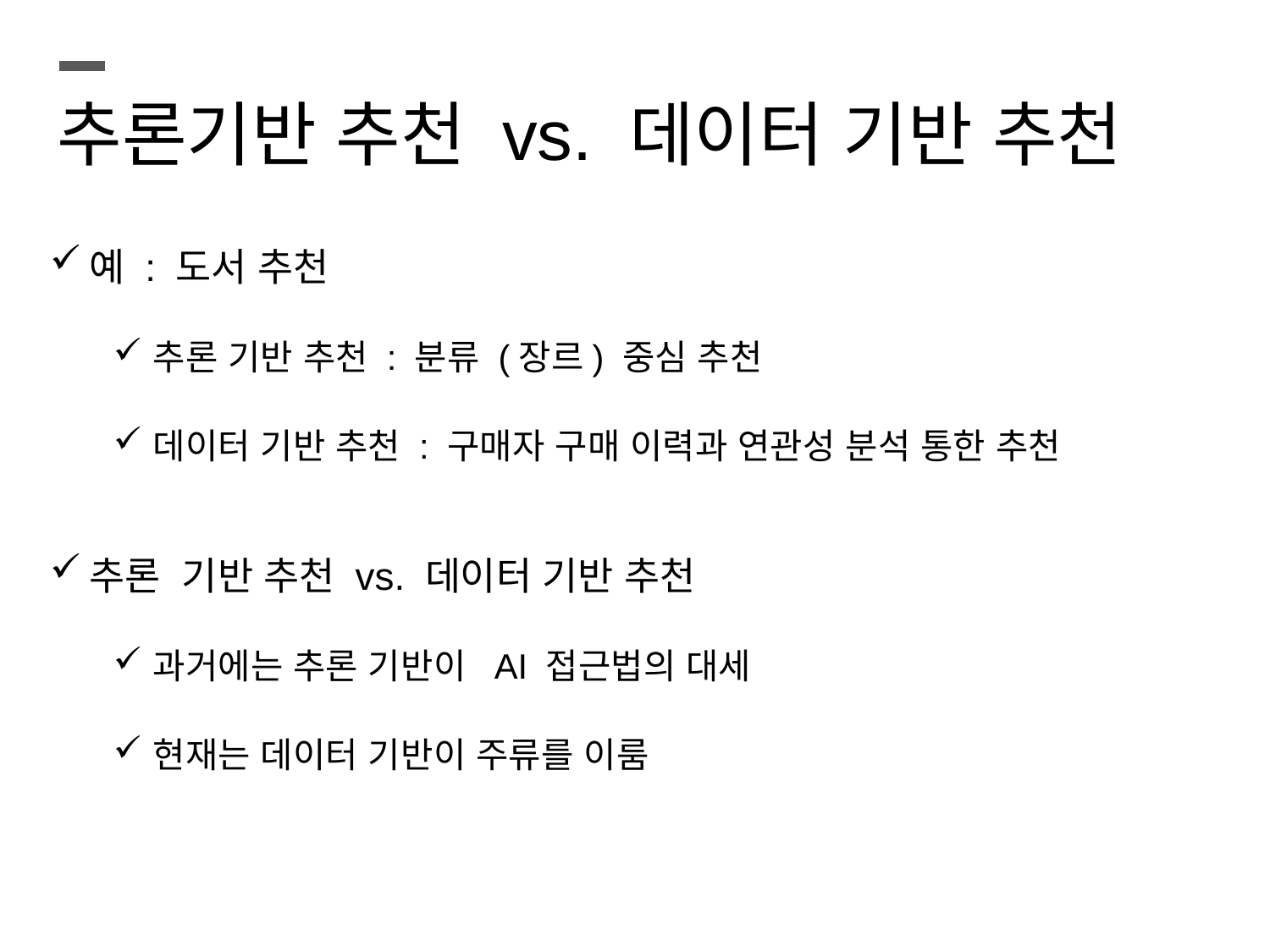

추론기반 추천 vs. 데이터 기반 추천
예 : 도서 추천

추론 기반 추천 : 분류 (장르) 중심 추천

데이터 기반 추천 : 구매자 구매 이력과 연관성 분석 통한 추천

추론  기반 추천 vs. 데이터 기반 추천

과거에는 추론 기반이  AI 접근법의 대세

현재는 데이터 기반이 주류를 이룸